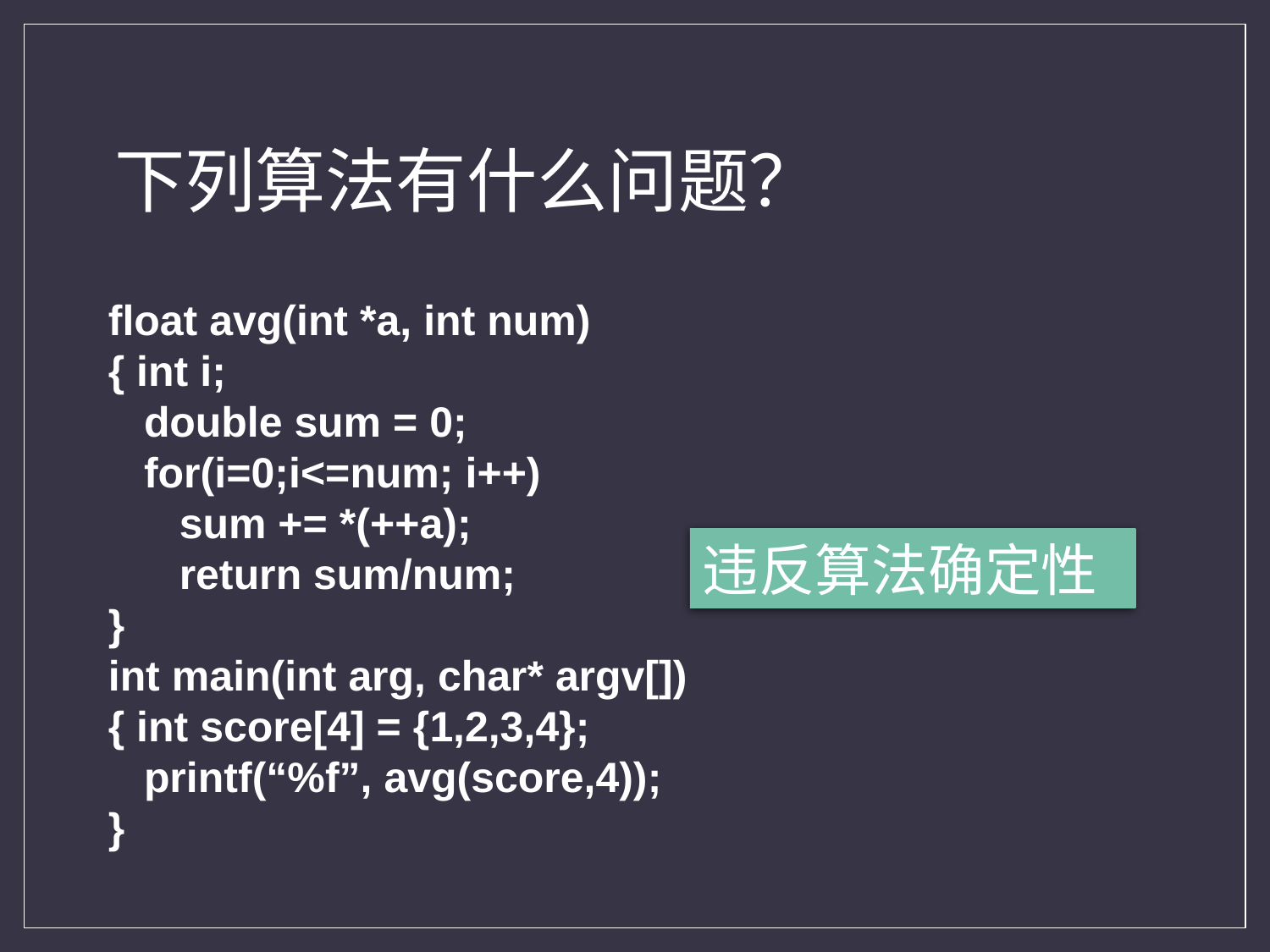

# 下列算法有什么问题？
float avg(int *a, int num)
{ int i;
   double sum = 0;
   for(i=0;i<=num; i++)
      sum += *(++a);
      return sum/num;
}
int main(int arg, char* argv[])
{ int score[4] = {1,2,3,4};
   printf(“%f”, avg(score,4));
}
违反算法确定性